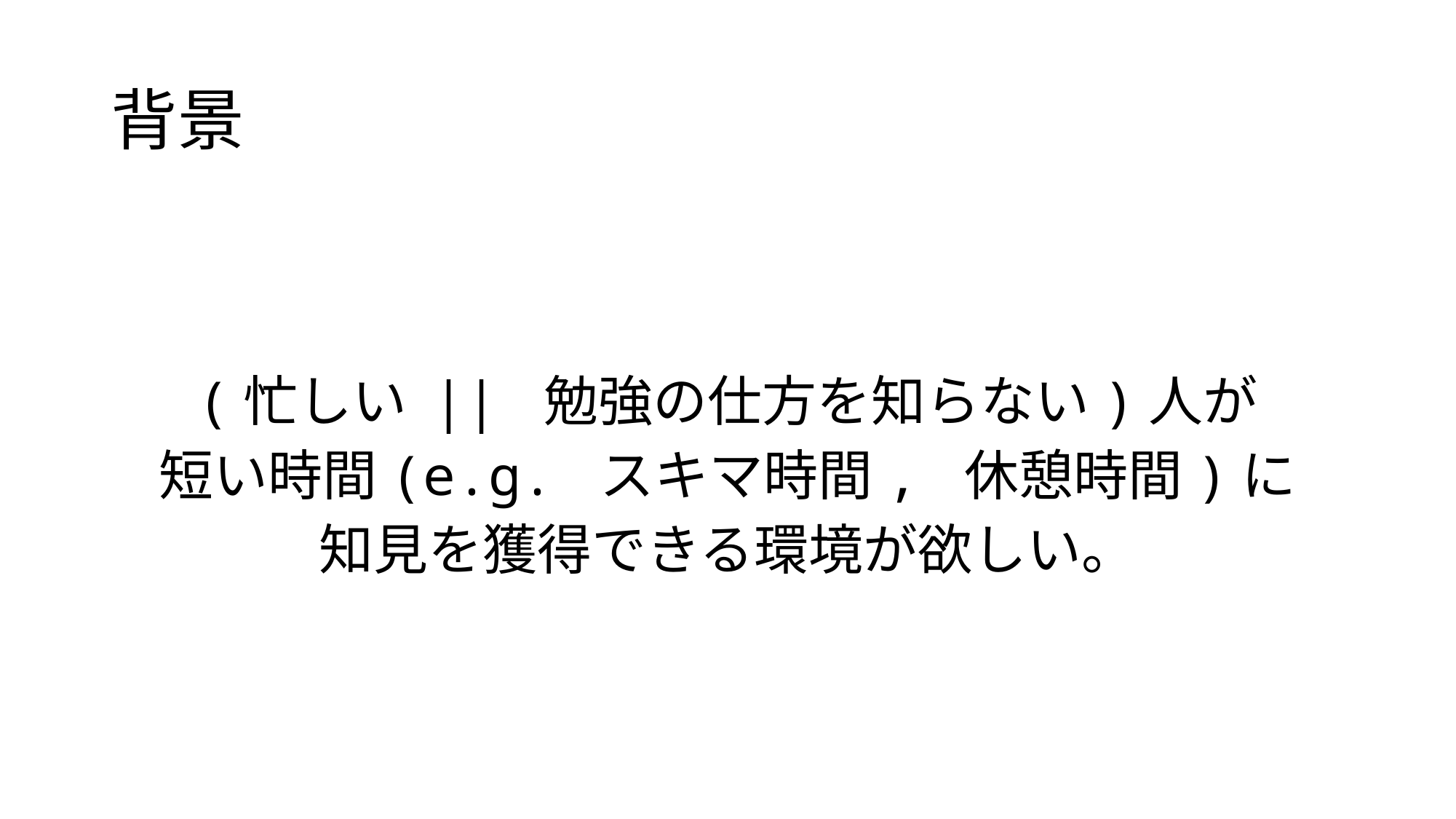

# 背景
(忙しい || 勉強の仕方を知らない)人が
短い時間(e.g. スキマ時間, 休憩時間)に
知見を獲得できる環境が欲しい。